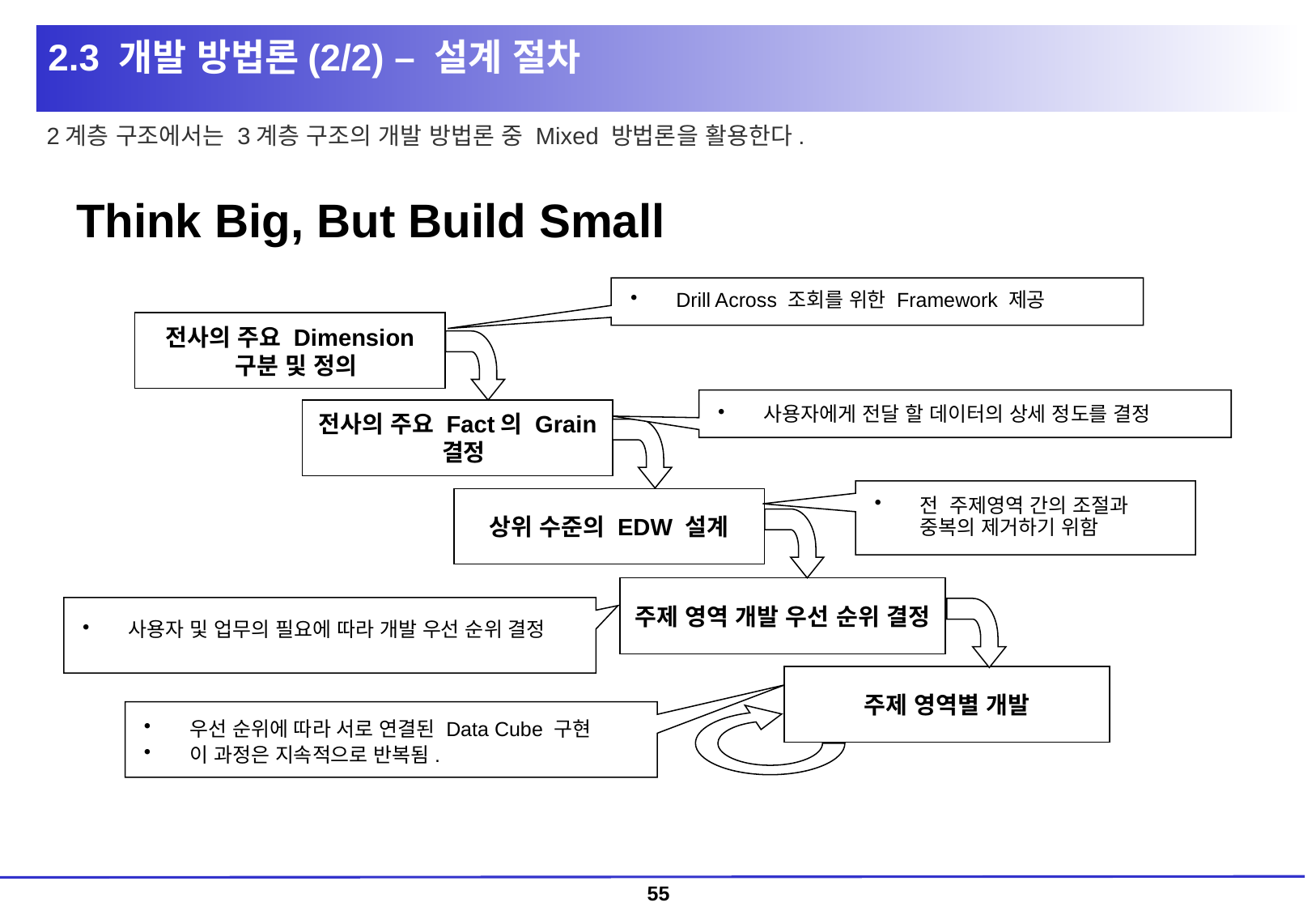

2.3 개발 방법론(2/2) – 설계 절차
   2계층 구조에서는 3계층 구조의 개발 방법론 중 Mixed 방법론을 활용한다.
Think Big, But Build Small

Drill Across 조회를 위한 Framework 제공

전사의 주요 Dimension
 구분 및 정의

전사의 주요 Fact의 Grain
 결정
사용자에게 전달 할 데이터의 상세 정도를 결정

상위 수준의 EDW 설계
전  주제영역 간의 조절과 중복의 제거하기 위함

주제 영역 개발 우선 순위 결정

사용자 및 업무의 필요에 따라 개발 우선 순위 결정

주제 영역별 개발

우선 순위에 따라 서로 연결된 Data Cube 구현
이 과정은 지속적으로 반복됨.